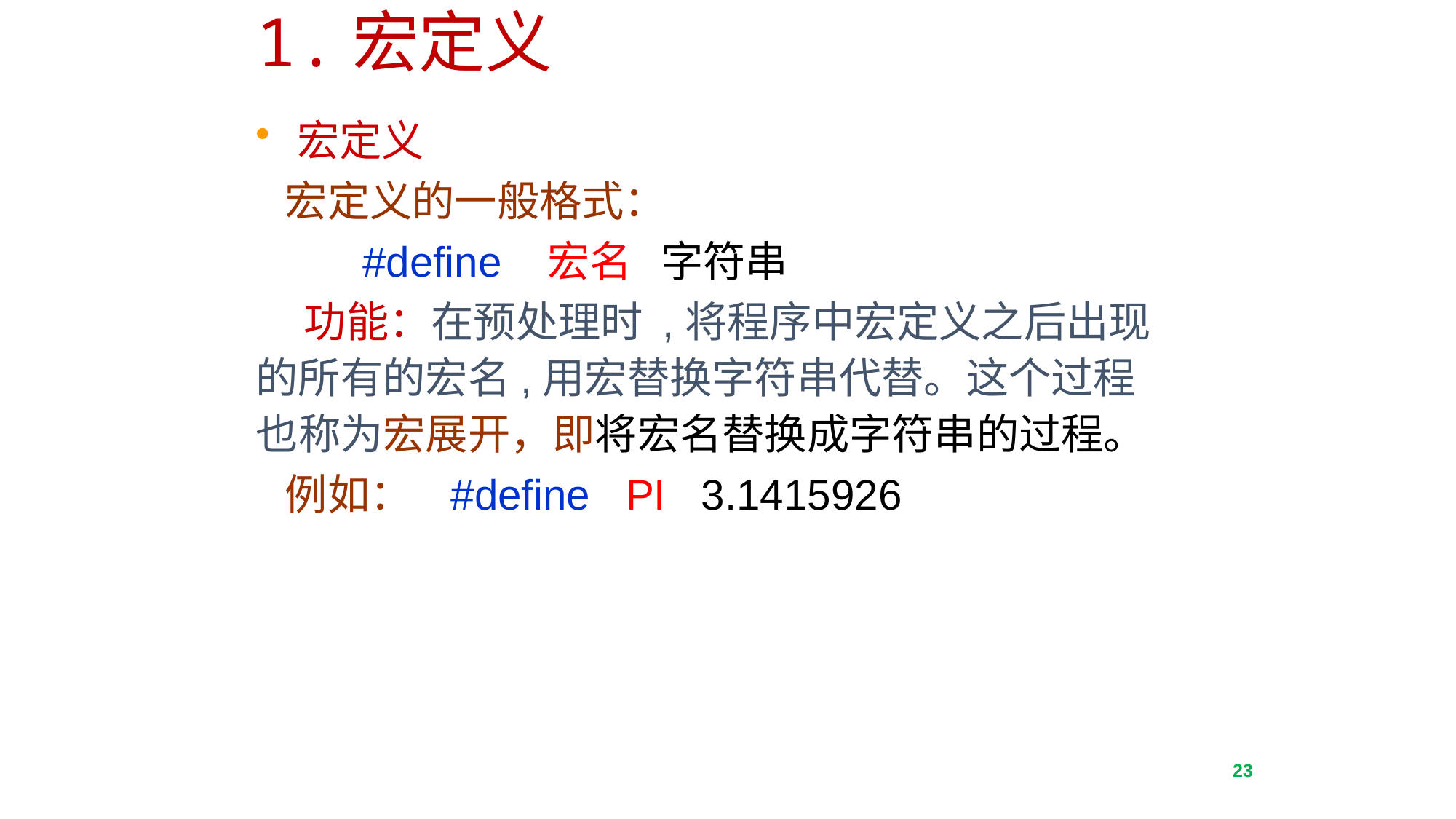

# 1.宏定义
宏定义
  宏定义的一般格式：
         #define   宏名   字符串
    功能：在预处理时 ,将程序中宏定义之后出现的所有的宏名,用宏替换字符串代替。这个过程也称为宏展开，即将宏名替换成字符串的过程。
  例如：   #define   PI   3.1415926
23